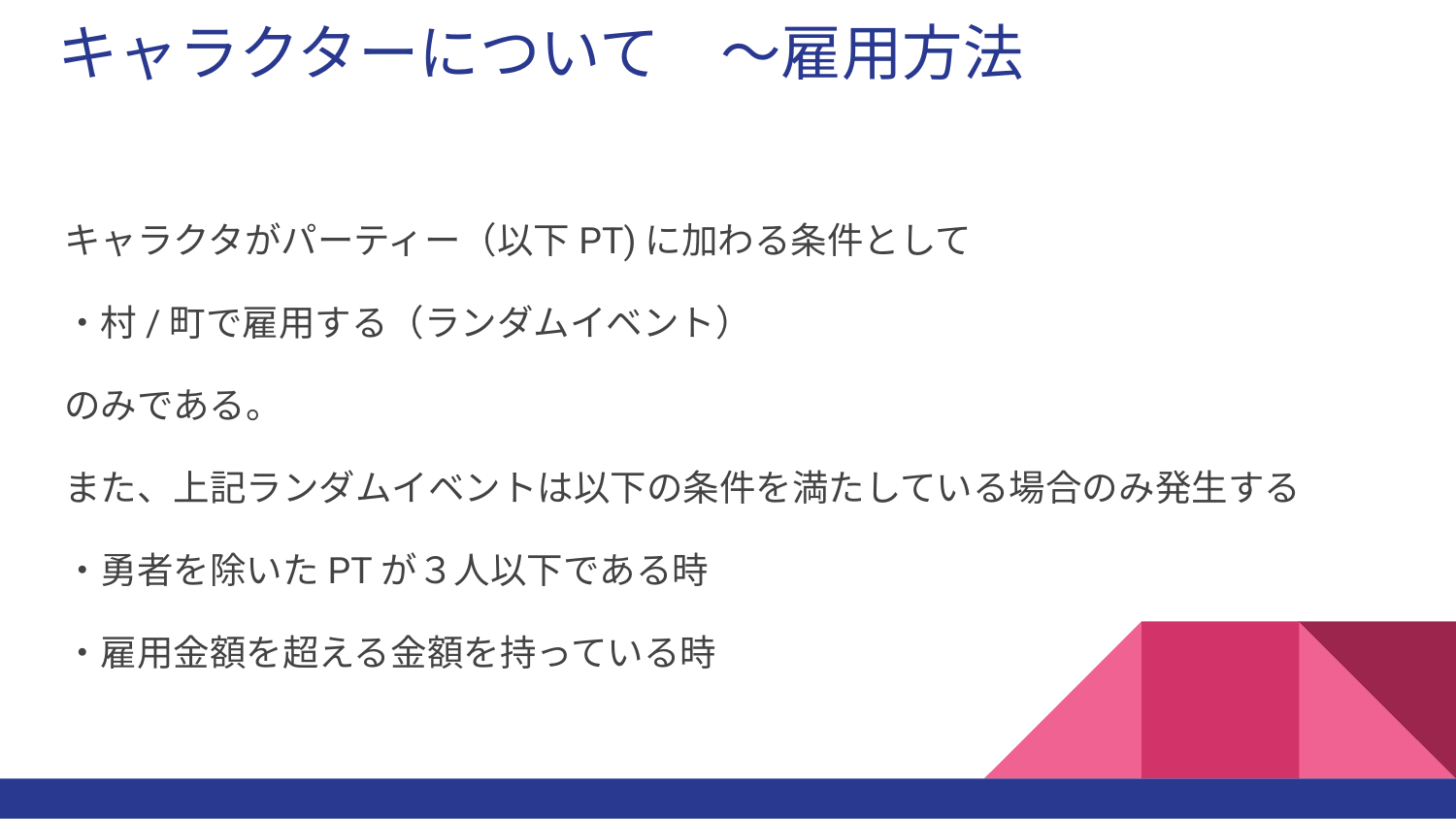

# キャラクターについて　〜雇用方法
キャラクタがパーティー（以下PT)に加わる条件として
・村/町で雇用する（ランダムイベント）
のみである。
また、上記ランダムイベントは以下の条件を満たしている場合のみ発生する
・勇者を除いたPTが３人以下である時
・雇用金額を超える金額を持っている時